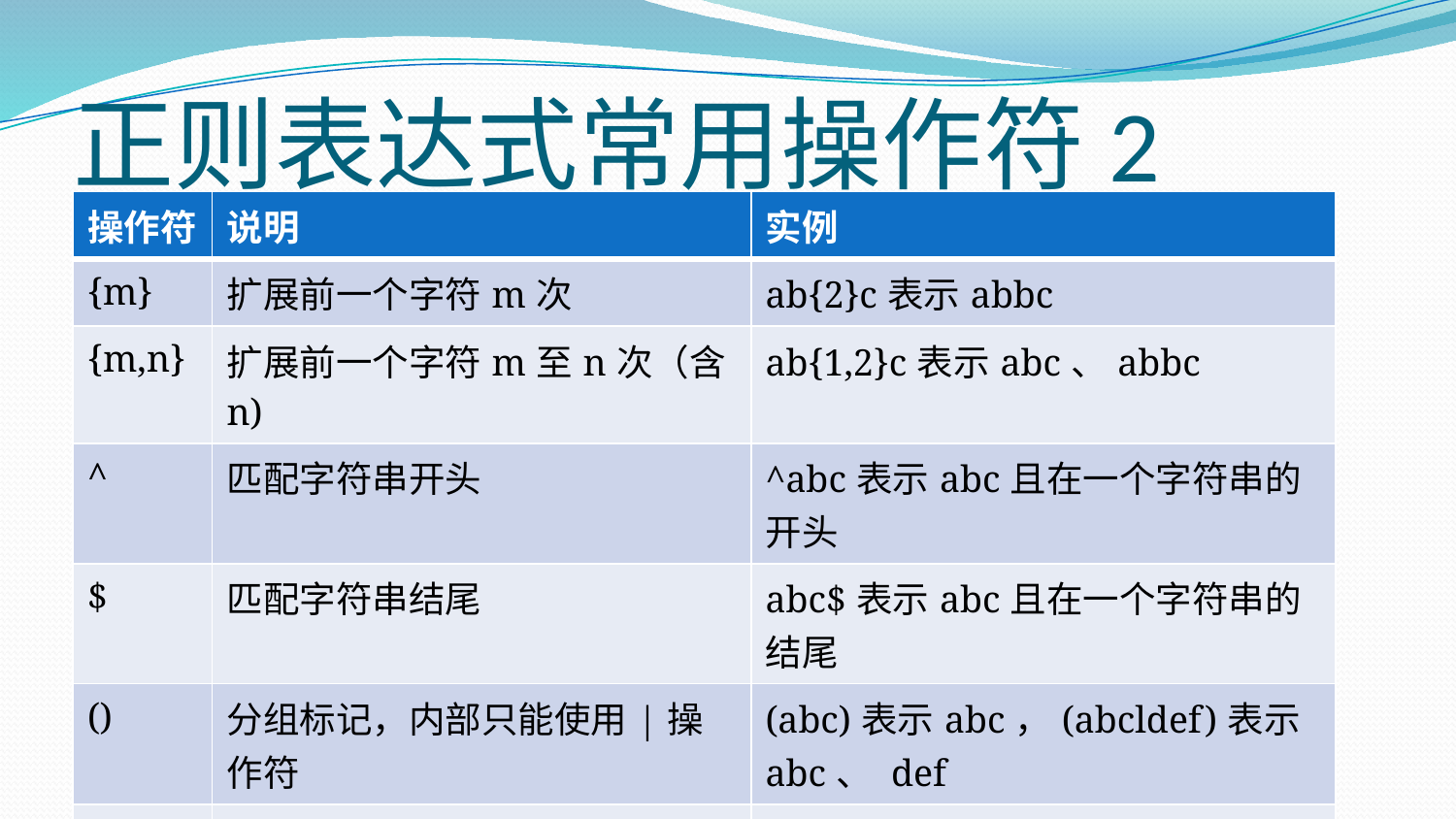

# 正则表达式常用操作符2
| 操作符 | 说明 | 实例 |
| --- | --- | --- |
| {m} | 扩展前一个字符m次 | ab{2}c表示abbc |
| {m,n} | 扩展前一个字符m至n次（含n) | ab{1,2}c表示abc、abbc |
| ^ | 匹配字符串开头 | ^abc表示abc且在一个字符串的开头 |
| $ | 匹配字符串结尾 | abc$表示abc且在一个字符串的结尾 |
| () | 分组标记，内部只能使用|操作符 | (abc)表示abc，(abcldef)表示abc、 def |
| \d | 数字，等价于[0-9] |  |
| \w | 单词字符，等价于[A-Za-z0-9\_l |  |